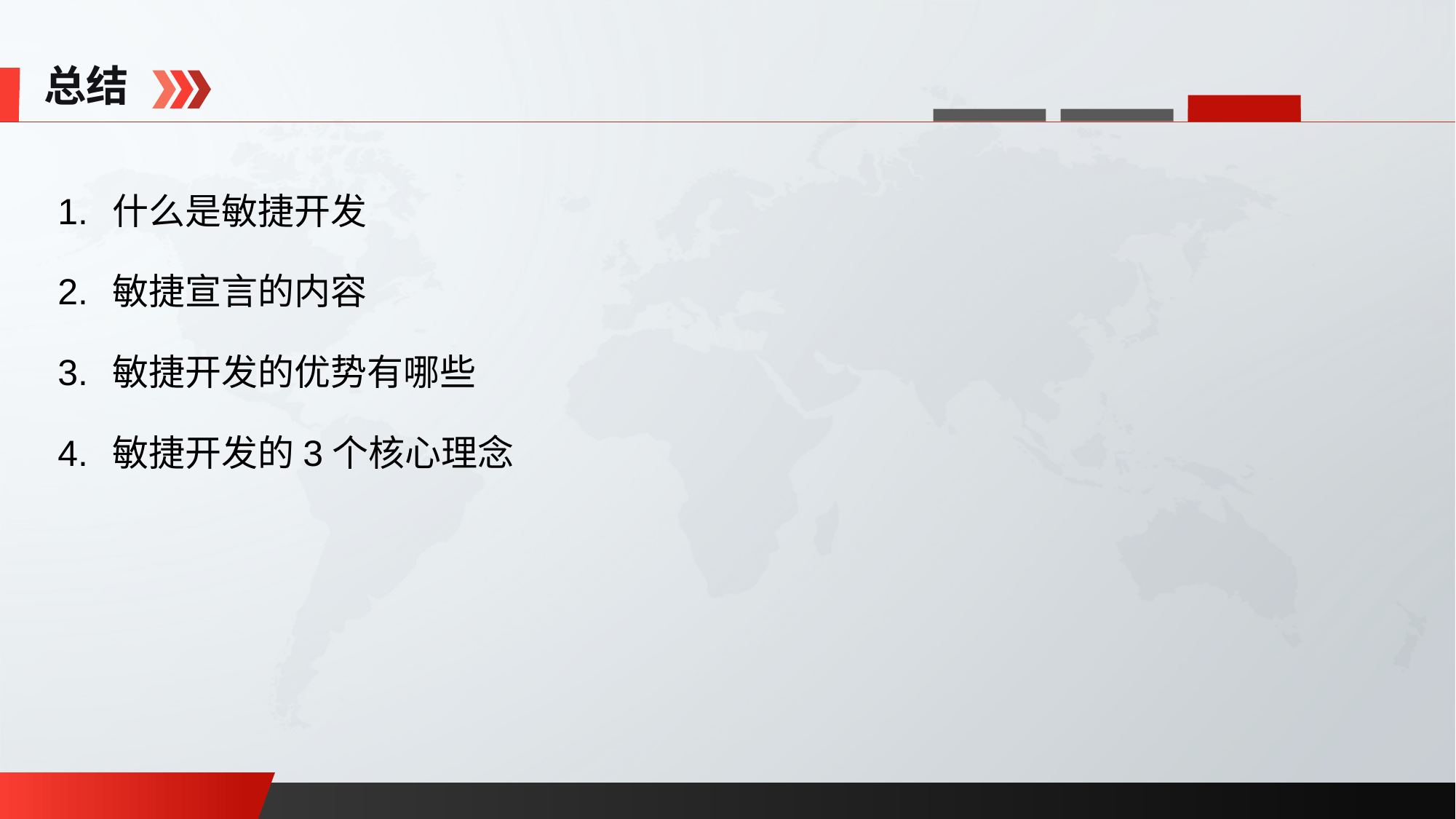

总结

什么是敏捷开发
敏捷宣言的内容
敏捷开发的优势有哪些
敏捷开发的3个核心理念